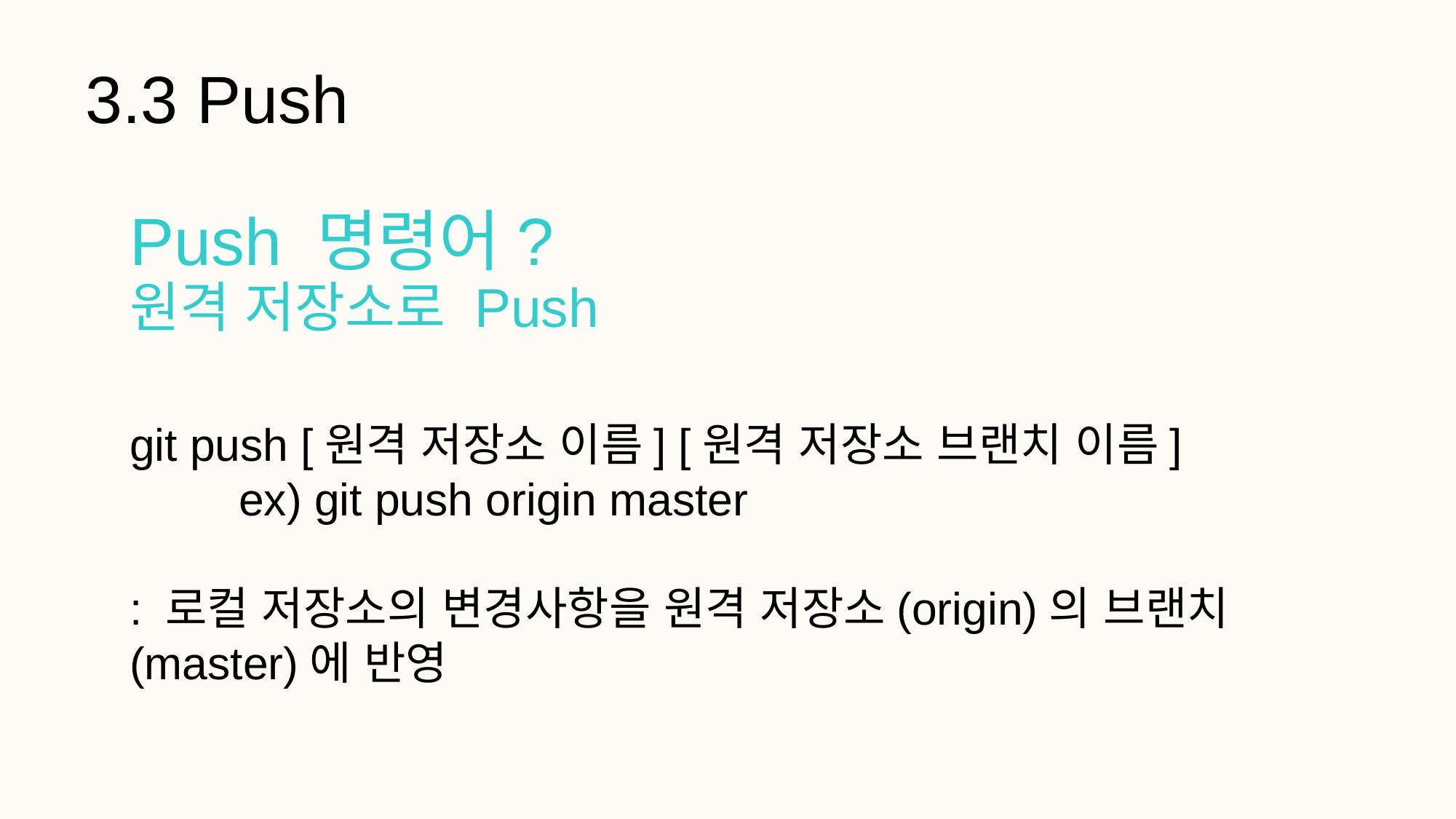

3.3 Push
Push 명령어?
원격 저장소로 Push
git push [원격 저장소 이름] [원격 저장소 브랜치 이름]
	ex) git push origin master

: 로컬 저장소의 변경사항을 원격 저장소(origin)의 브랜치(master)에 반영